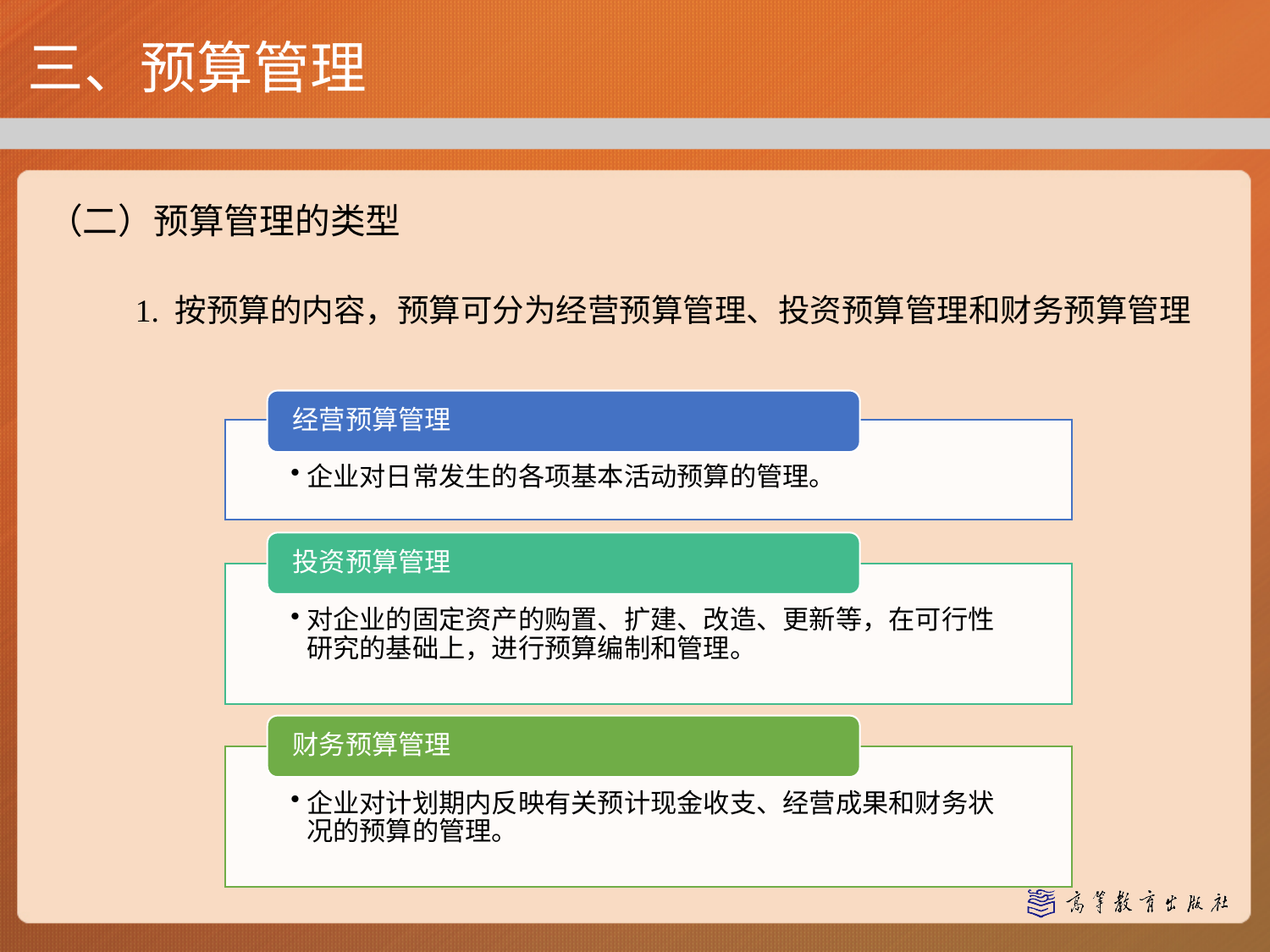

三、预算管理
（二）预算管理的类型
1. 按预算的内容，预算可分为经营预算管理、投资预算管理和财务预算管理
企业对日常发生的各项基本活动预算的管理。
经营预算管理
对企业的固定资产的购置、扩建、改造、更新等，在可行性研究的基础上，进行预算编制和管理。
投资预算管理
企业对计划期内反映有关预计现金收支、经营成果和财务状况的预算的管理。
财务预算管理